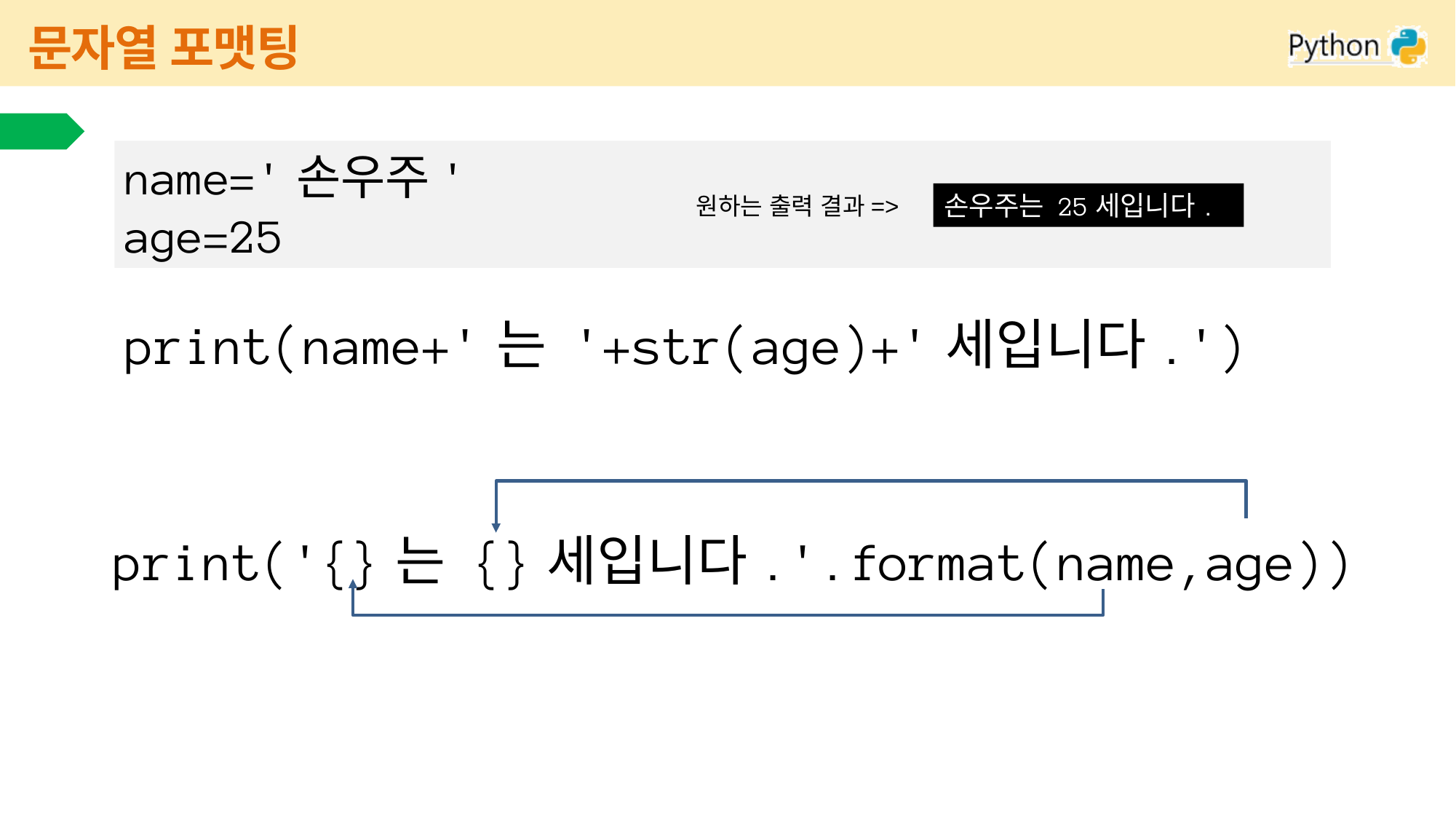

# 문자열 포맷팅
코드
name='손우주'
age=25
원하는 출력 결과=>
손우주는 25세입니다.
print(name+'는 '+str(age)+'세입니다.')

print('{}는 {}세입니다.'.format(name,age))